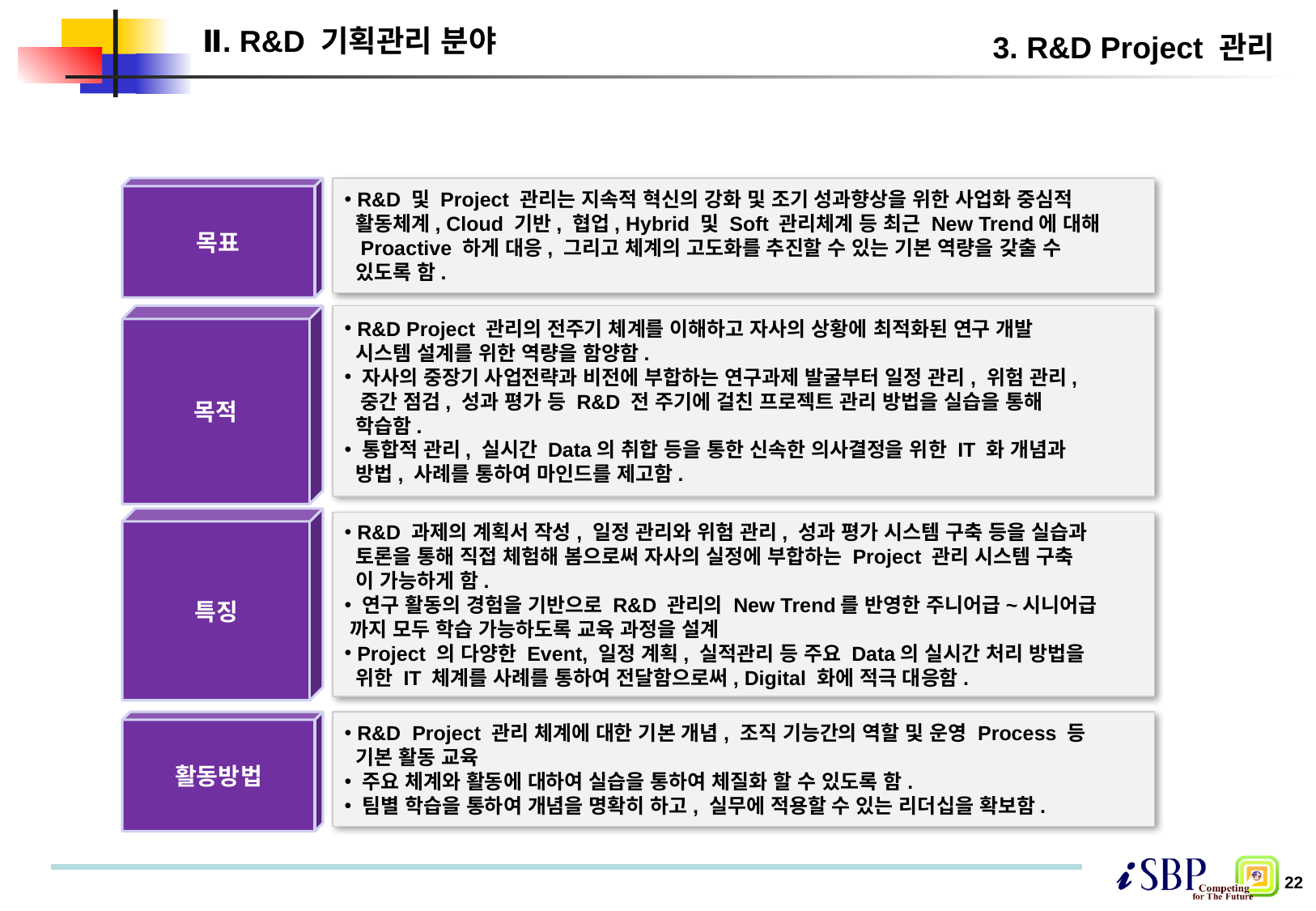

Ⅱ. R&D 기획관리 분야
# 3. R&D Project 관리
목표
 R&D 및 Project 관리는 지속적 혁신의 강화 및 조기 성과향상을 위한 사업화 중심적
  활동체계, Cloud 기반, 협업, Hybrid 및 Soft 관리체계 등 최근 New Trend에 대해
  Proactive 하게 대응, 그리고 체계의 고도화를 추진할 수 있는 기본 역량을 갖출 수
  있도록 함.
목적
 R&D Project 관리의 전주기 체계를 이해하고 자사의 상황에 최적화된 연구 개발
  시스템 설계를 위한 역량을 함양함.
 자사의 중장기 사업전략과 비전에 부합하는 연구과제 발굴부터 일정 관리, 위험 관리,
  중간 점검, 성과 평가 등 R&D 전 주기에 걸친 프로젝트 관리 방법을 실습을 통해
  학습함.
 통합적 관리, 실시간 Data의 취합 등을 통한 신속한 의사결정을 위한 IT 화 개념과
  방법, 사례를 통하여 마인드를 제고함.
특징
 R&D 과제의 계획서 작성, 일정 관리와 위험 관리, 성과 평가 시스템 구축 등을 실습과
  토론을 통해 직접 체험해 봄으로써 자사의 실정에 부합하는 Project 관리 시스템 구축
  이 가능하게 함.
 연구 활동의 경험을 기반으로 R&D 관리의 New Trend를 반영한 주니어급~시니어급
 까지 모두 학습 가능하도록 교육 과정을 설계
 Project 의 다양한 Event, 일정 계획, 실적관리 등 주요 Data의 실시간 처리 방법을
  위한 IT 체계를 사례를 통하여 전달함으로써, Digital 화에 적극 대응함.
활동방법
 R&D  Project 관리 체계에 대한 기본 개념, 조직 기능간의 역할 및 운영 Process 등
  기본 활동 교육
 주요 체계와 활동에 대하여 실습을 통하여 체질화 할 수 있도록 함.
 팀별 학습을 통하여 개념을 명확히 하고, 실무에 적용할 수 있는 리더십을 확보함.
22